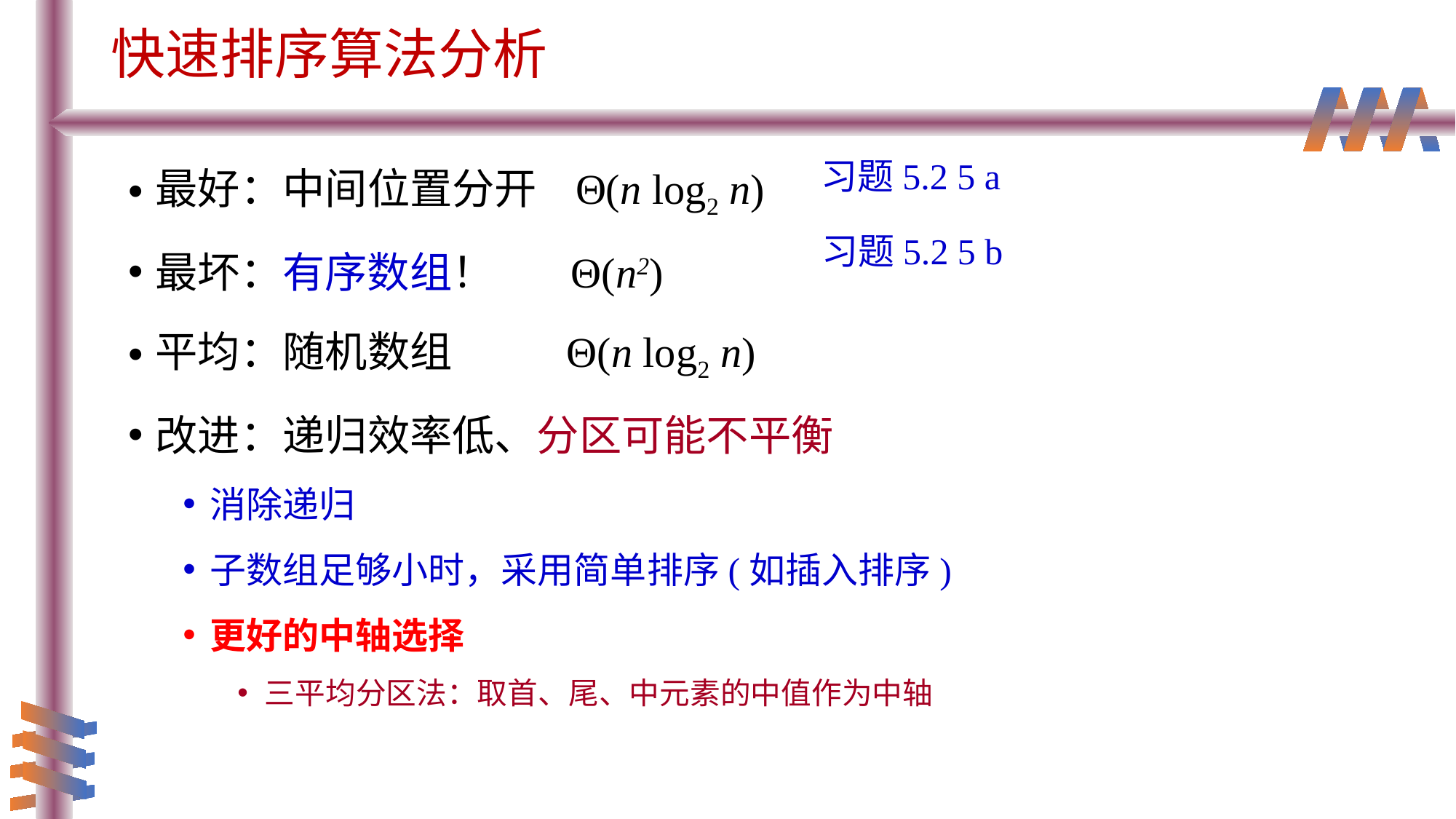

# 快速排序算法分析
最好：中间位置分开   Θ(n log2 n)
最坏：有序数组！       Θ(n2)
平均：随机数组           Θ(n log2 n)
改进：递归效率低、分区可能不平衡
消除递归
子数组足够小时，采用简单排序(如插入排序)
更好的中轴选择
三平均分区法：取首、尾、中元素的中值作为中轴
习题5.2 5 a
习题5.2 5 b